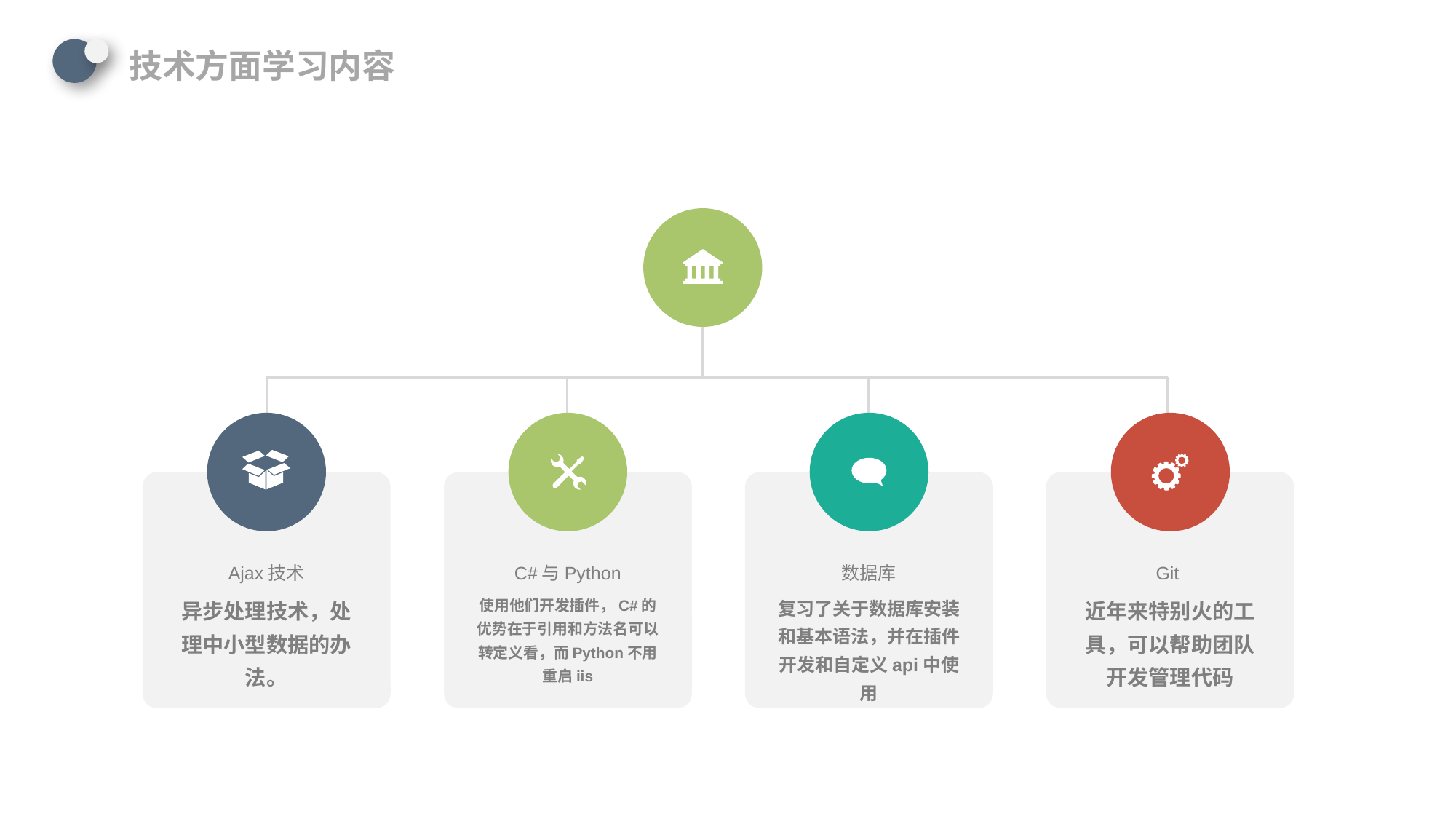

技术方面学习内容

Ajax技术
C#与Python
数据库
Git
异步处理技术，处理中小型数据的办法。
使用他们开发插件，C#的优势在于引用和方法名可以转定义看，而Python不用重启iis
复习了关于数据库安装和基本语法，并在插件开发和自定义api中使用
近年来特别火的工具，可以帮助团队开发管理代码